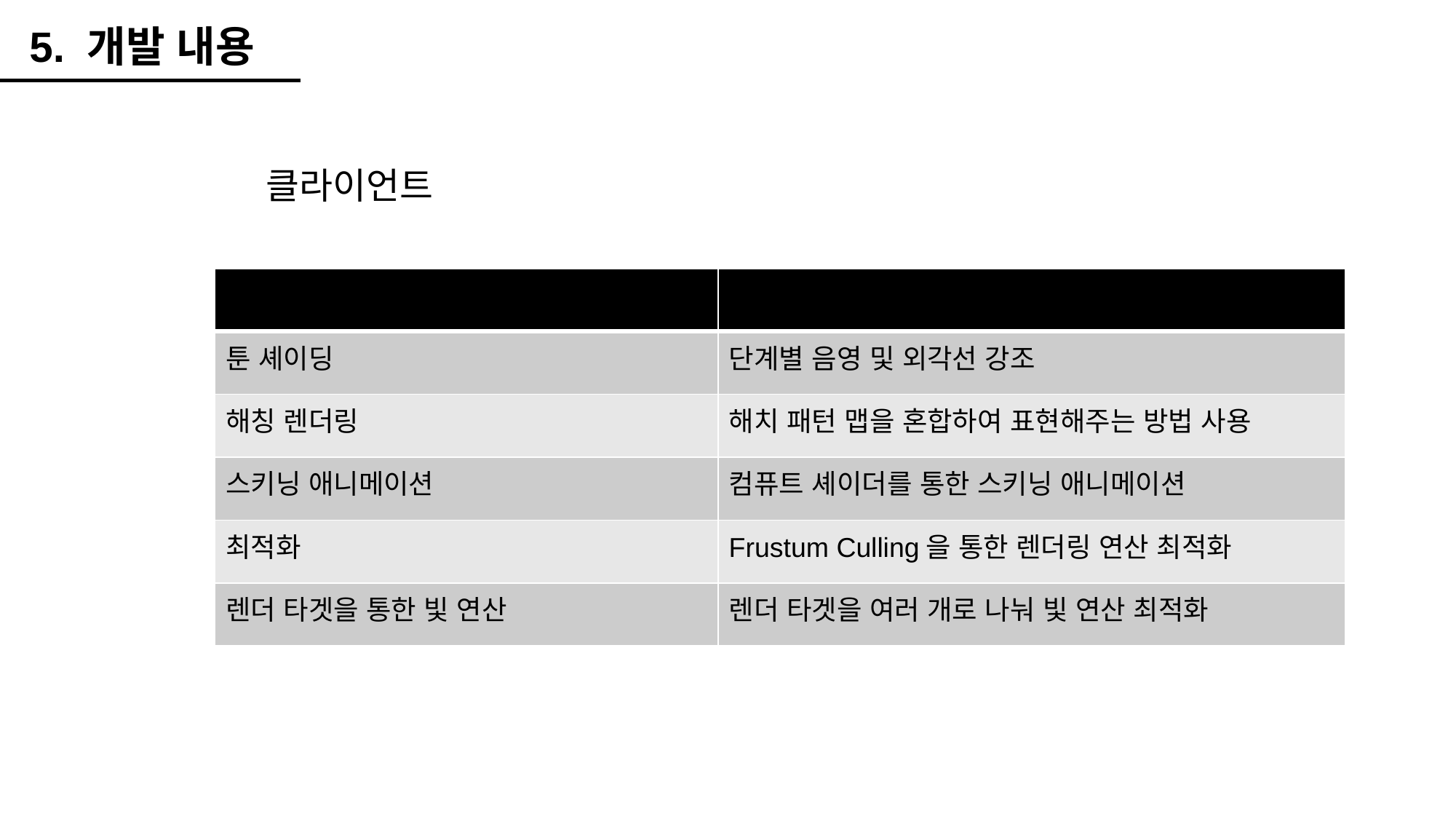

5. 개발 내용
클라이언트
|  |  |
| --- | --- |
| 툰 셰이딩 | 단계별 음영 및 외각선 강조 |
| 해칭 렌더링 | 해치 패턴 맵을 혼합하여 표현해주는 방법 사용 |
| 스키닝 애니메이션 | 컴퓨트 셰이더를 통한 스키닝 애니메이션 |
| 최적화 | Frustum Culling을 통한 렌더링 연산 최적화 |
| 렌더 타겟을 통한 빛 연산 | 렌더 타겟을 여러 개로 나눠 빛 연산 최적화 |